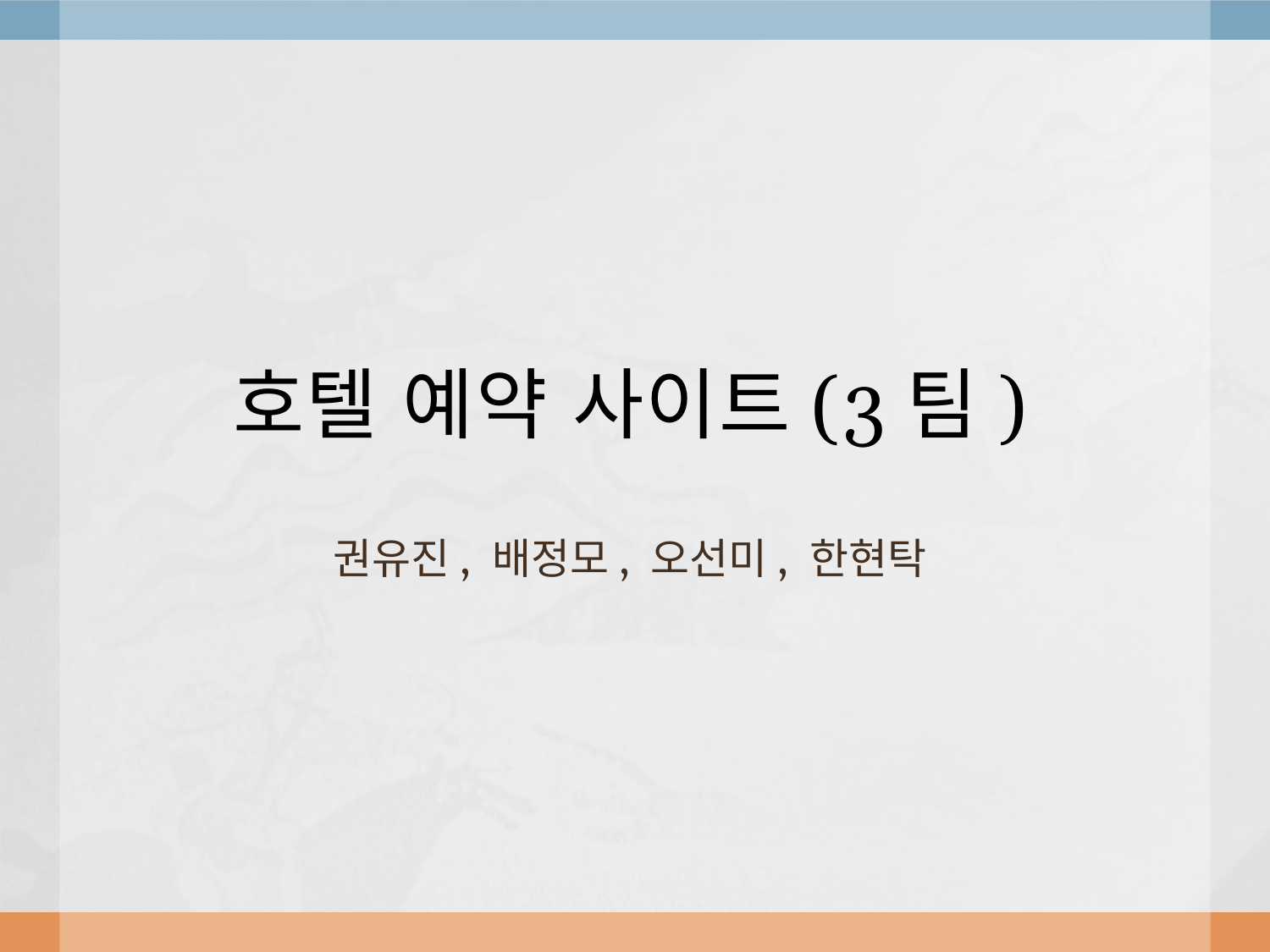

# 호텔 예약 사이트(3팀)
권유진, 배정모, 오선미, 한현탁